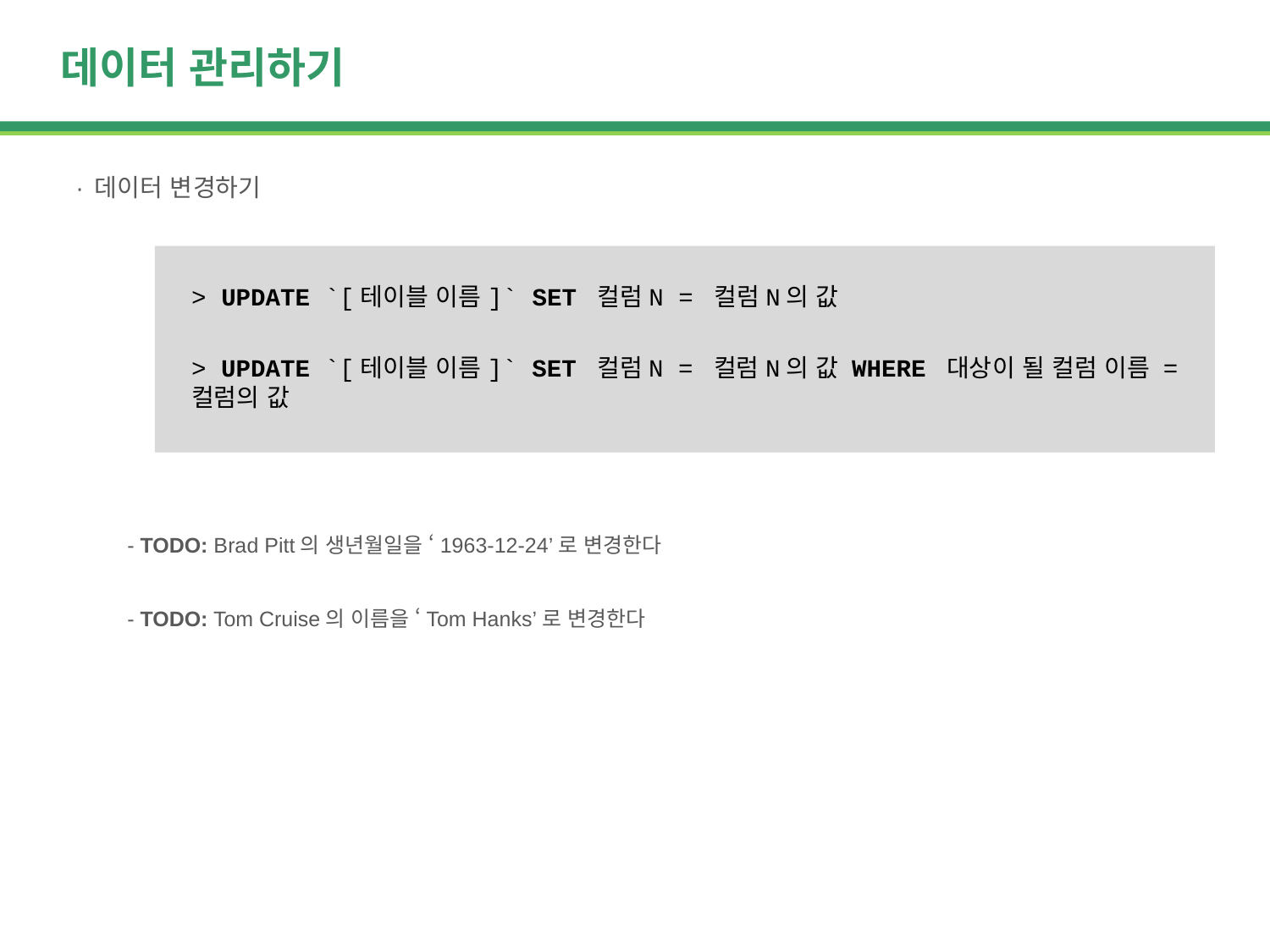

데이터 관리하기

∙ 데이터 변경하기

> UPDATE `[테이블 이름]` SET 컬럼N = 컬럼N의 값
> UPDATE `[테이블 이름]` SET 컬럼N = 컬럼N의 값 WHERE 대상이 될 컬럼 이름 = 컬럼의 값
- TODO: Brad Pitt의 생년월일을 ‘1963-12-24’로 변경한다
- TODO: Tom Cruise의 이름을 ‘Tom Hanks’로 변경한다